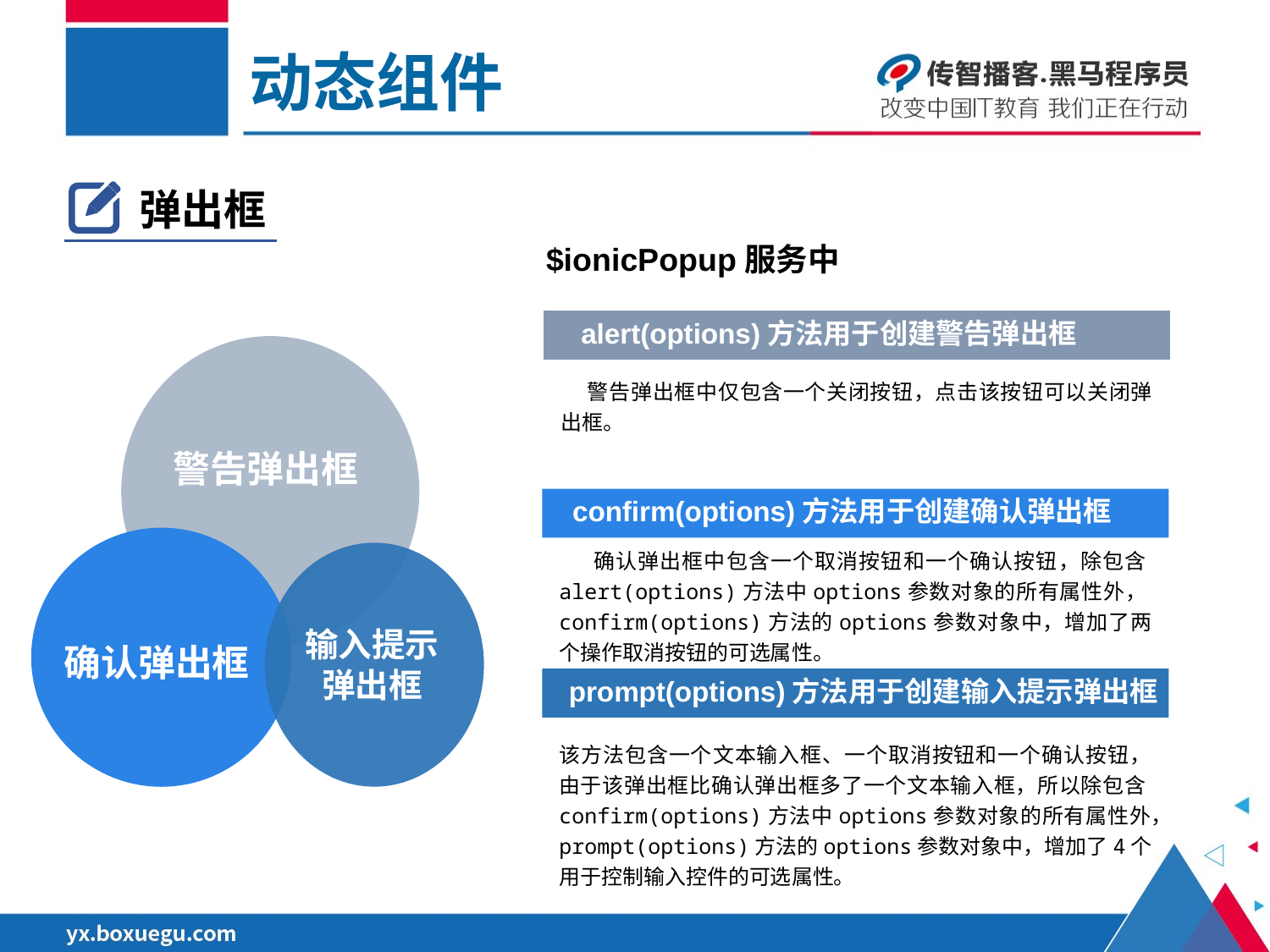

动态组件
弹出框

$ionicPopup服务中
alert(options)方法用于创建警告弹出框

警告弹出框
    警告弹出框中仅包含一个关闭按钮，点击该按钮可以关闭弹出框。
confirm(options)方法用于创建确认弹出框

确认弹出框
     确认弹出框中包含一个取消按钮和一个确认按钮，除包含alert(options)方法中options参数对象的所有属性外，confirm(options)方法的options参数对象中，增加了两个操作取消按钮的可选属性。

输入提示
弹出框
prompt(options)方法用于创建输入提示弹出框

该方法包含一个文本输入框、一个取消按钮和一个确认按钮，由于该弹出框比确认弹出框多了一个文本输入框，所以除包含confirm(options)方法中options参数对象的所有属性外，prompt(options)方法的options参数对象中，增加了4个用于控制输入控件的可选属性。